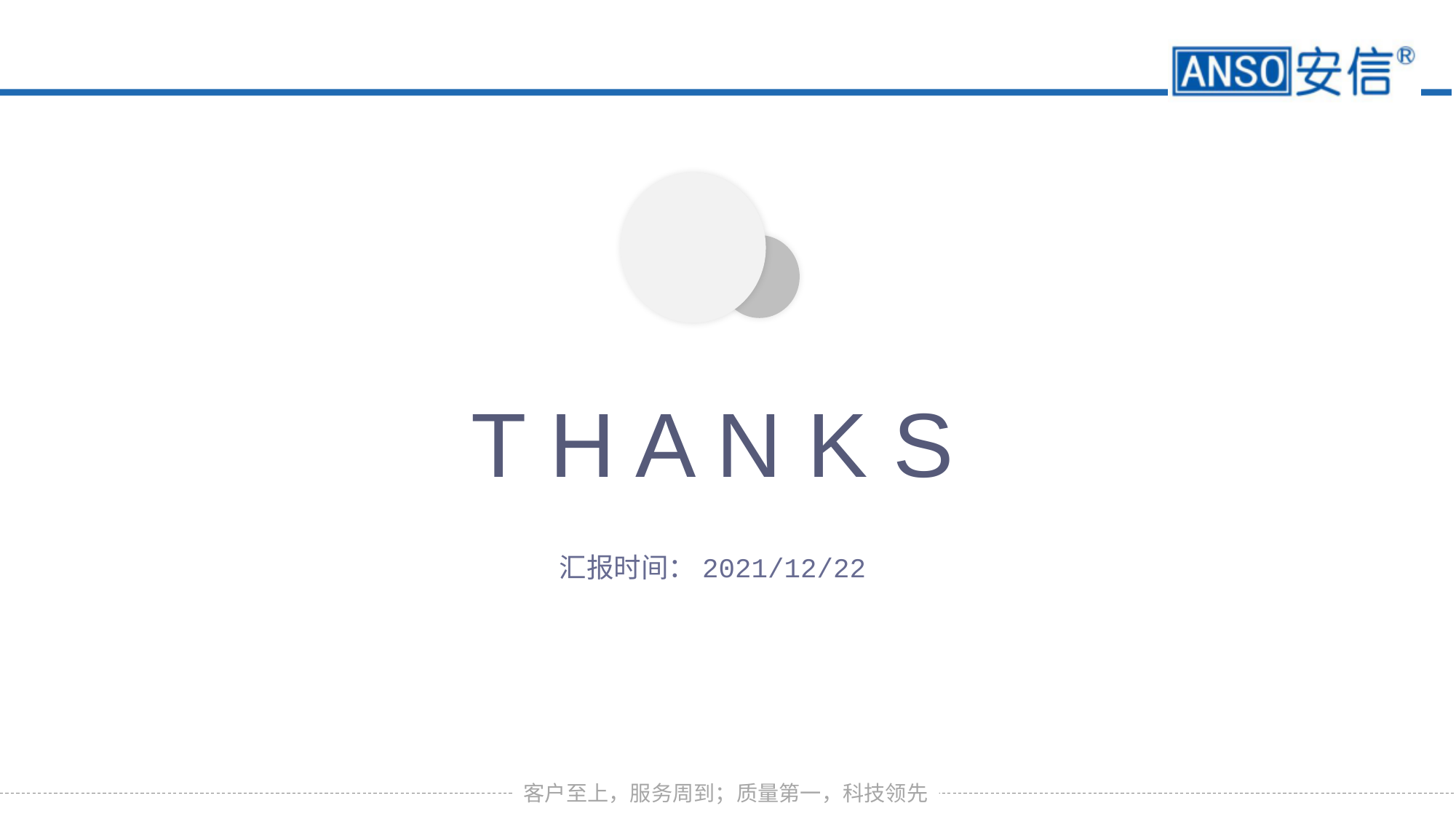

T H A N K S
汇报时间：2021/12/22
14